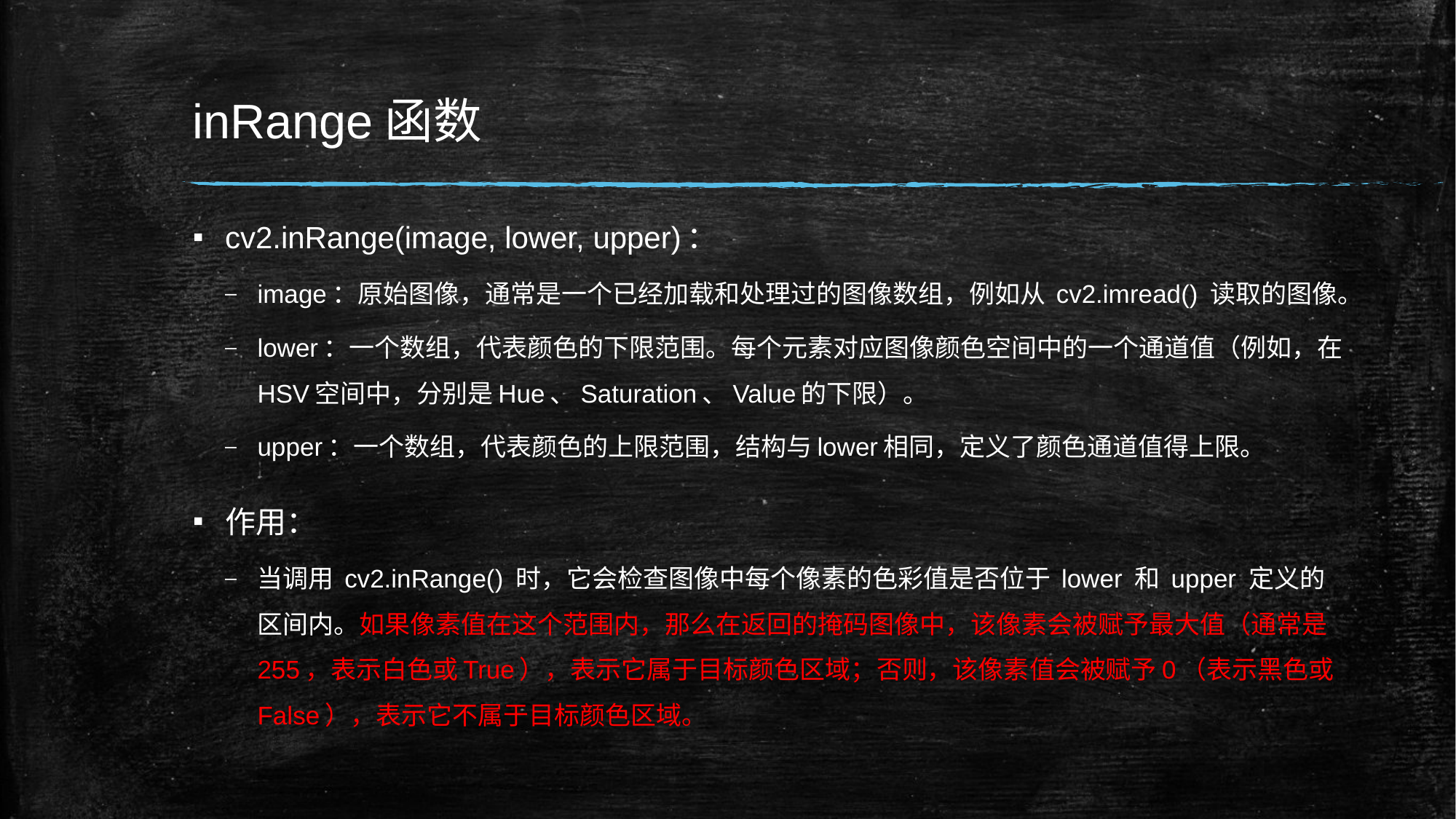

# inRange函数
cv2.inRange(image, lower, upper)：
image：原始图像，通常是一个已经加载和处理过的图像数组，例如从 cv2.imread() 读取的图像。
lower：一个数组，代表颜色的下限范围。每个元素对应图像颜色空间中的一个通道值（例如，在HSV空间中，分别是Hue、Saturation、Value的下限）。
upper：一个数组，代表颜色的上限范围，结构与lower相同，定义了颜色通道值得上限。
作用：
当调用 cv2.inRange() 时，它会检查图像中每个像素的色彩值是否位于 lower 和 upper 定义的区间内。如果像素值在这个范围内，那么在返回的掩码图像中，该像素会被赋予最大值（通常是255，表示白色或True），表示它属于目标颜色区域；否则，该像素值会被赋予0（表示黑色或False），表示它不属于目标颜色区域。